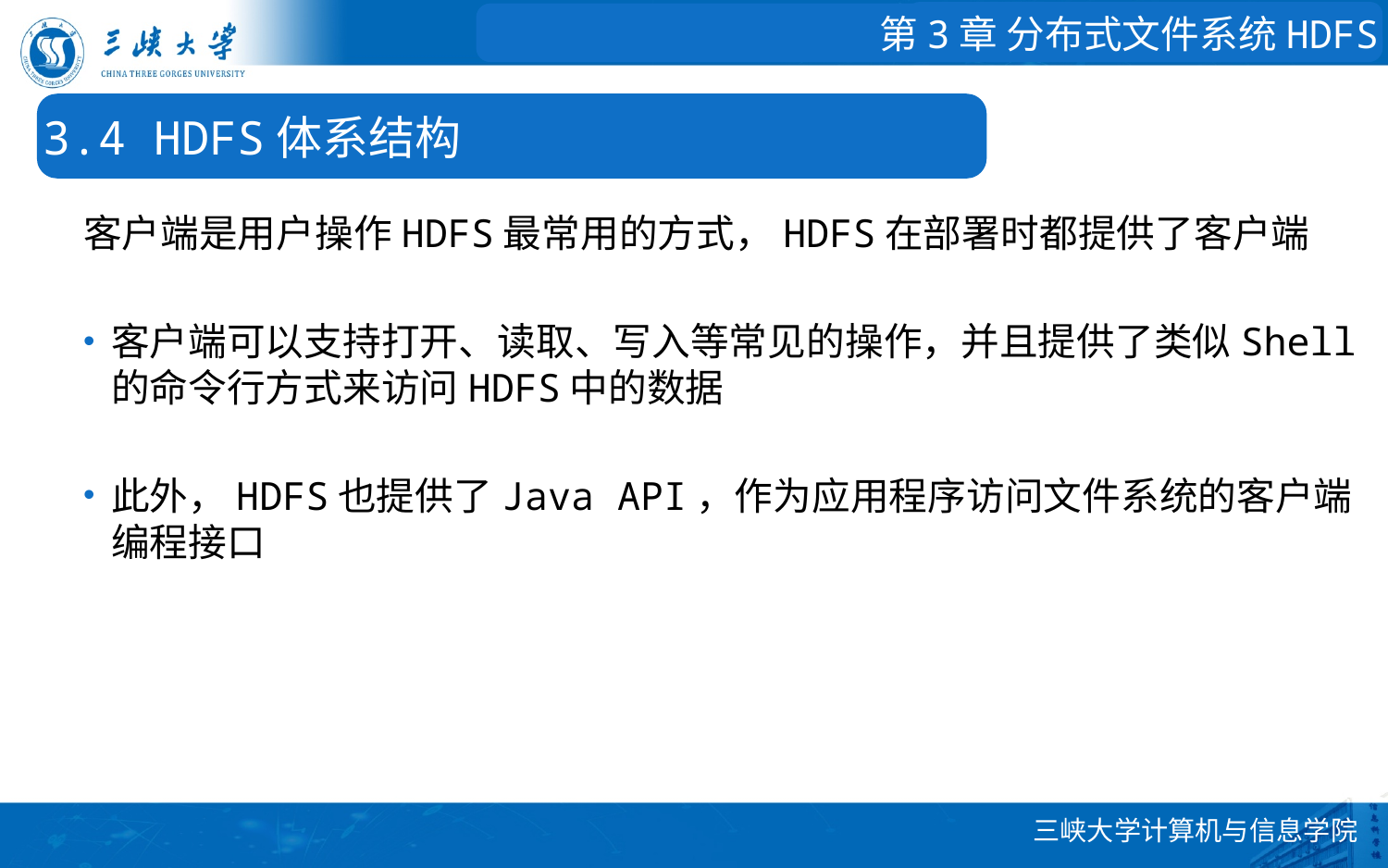

第3章 分布式文件系统HDFS
3.4 HDFS体系结构

客户端是用户操作HDFS最常用的方式，HDFS在部署时都提供了客户端

客户端可以支持打开、读取、写入等常见的操作，并且提供了类似Shell的命令行方式来访问HDFS中的数据

此外，HDFS也提供了Java API，作为应用程序访问文件系统的客户端编程接口